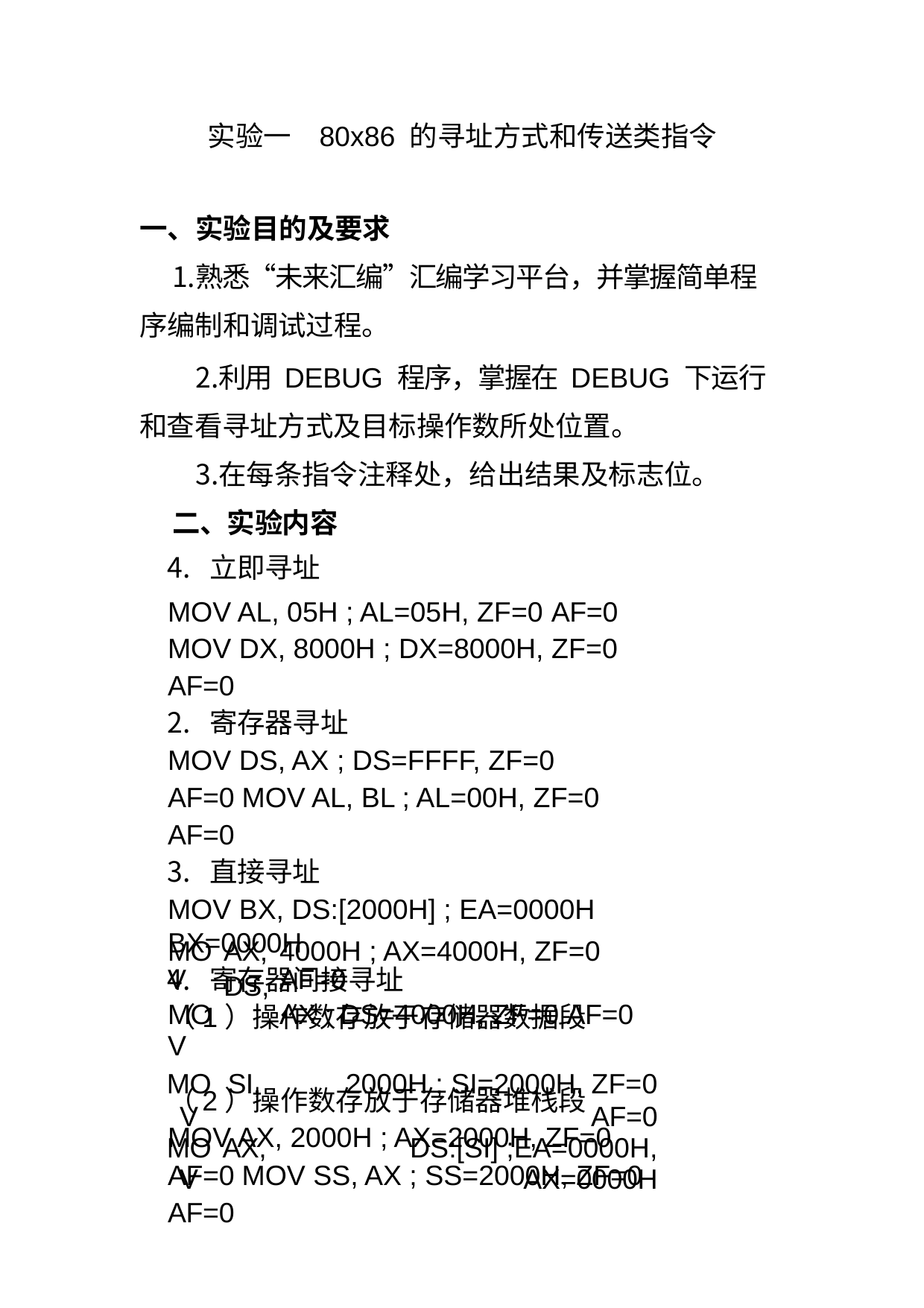

实验一	80x86 的寻址方式和传送类指令

一、实验目的及要求
熟悉“未来汇编”汇编学习平台，并掌握简单程序编制和调试过程。
利用 DEBUG 程序，掌握在 DEBUG 下运行和查看寻址方式及目标操作数所处位置。
在每条指令注释处，给出结果及标志位。二、实验内容
立即寻址
MOV AL, 05H ; AL=05H, ZF=0 AF=0 MOV DX, 8000H ; DX=8000H, ZF=0 AF=0
寄存器寻址
MOV DS, AX ; DS=FFFF, ZF=0 AF=0 MOV AL, BL ; AL=00H, ZF=0 AF=0
直接寻址
MOV BX, DS:[2000H] ; EA=0000H BX=0000H
寄存器间接寻址
（1）操作数存放于存储器数据段
| MOV MOV | AX, DS, | 4000H ; AX=4000H, ZF=0 AF=0 AX ; DS=4000H, ZF=0 AF=0 |
| --- | --- | --- |
| MOV | SI, | 2000H ; SI=2000H, ZF=0 AF=0 |
| MOV | AX, | DS:[SI] ;EA=0000H, AX=0000H |
（2）操作数存放于存储器堆栈段
MOV AX, 2000H ; AX=2000H, ZF=0 AF=0 MOV SS, AX ; SS=2000H, ZF=0 AF=0